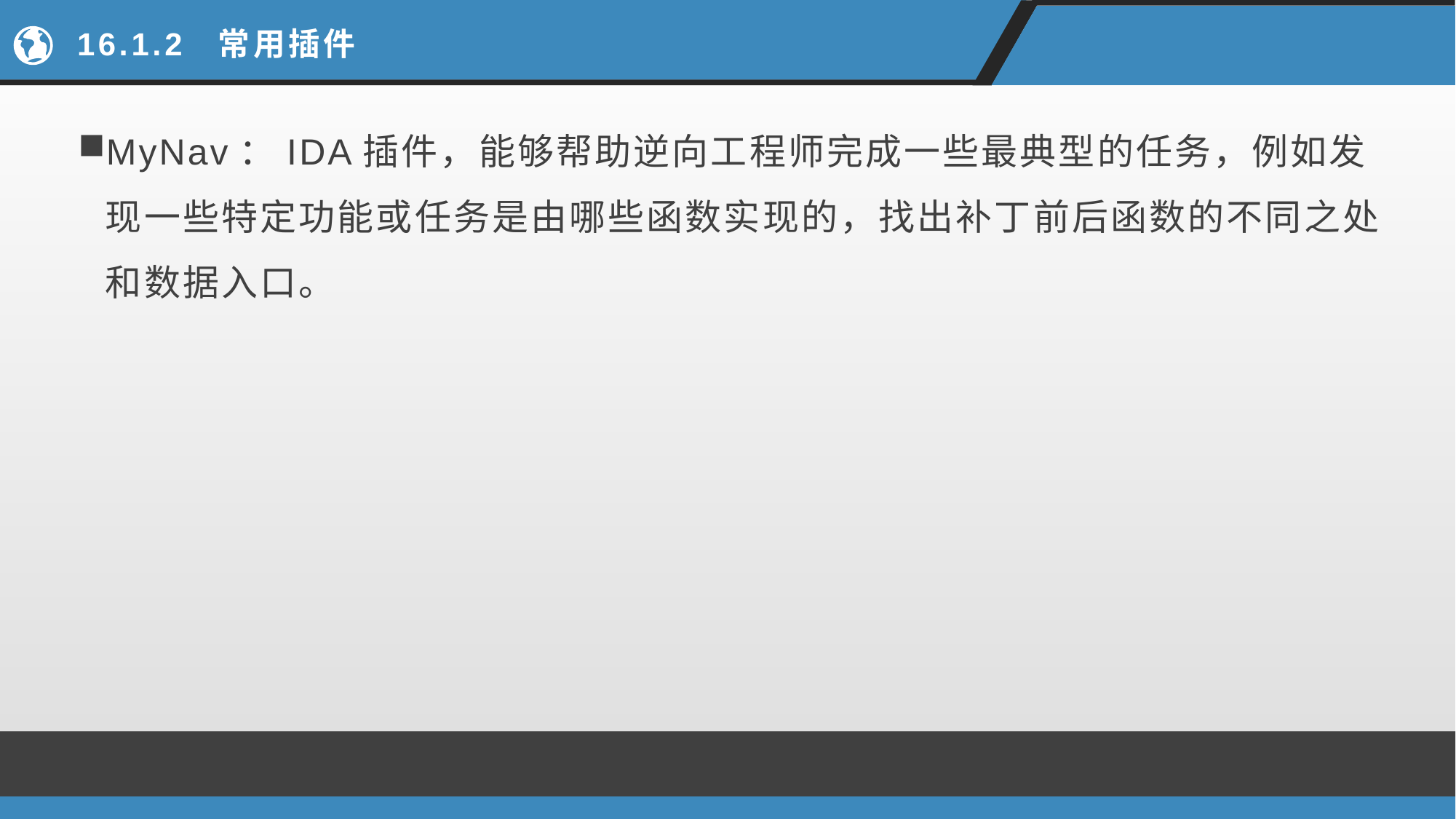

# 16.1.2  常用插件

MyNav：IDA插件，能够帮助逆向工程师完成一些最典型的任务，例如发现一些特定功能或任务是由哪些函数实现的，找出补丁前后函数的不同之处和数据入口。